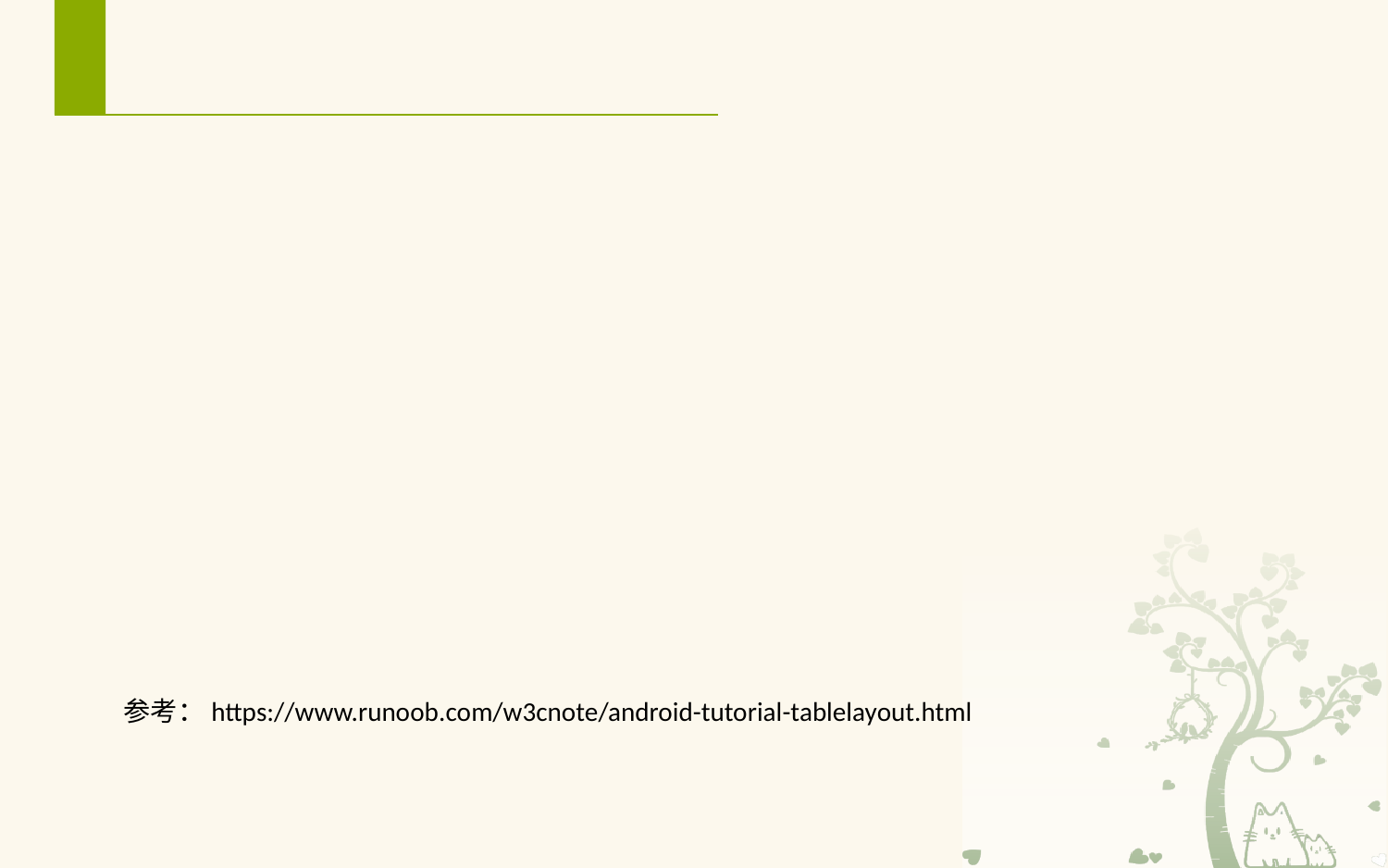

# 3.4.4 表格布局（TableLayout）
全局属性
android:stretchColumns  设置可伸展的列（设置某列可拉伸）。该列可以向行方向伸展，最多可占据一整行。
android:shrinkColumns  设置可收缩的列。当该列子控件的内容太多，已经挤满所在行，该子控件的内容将往列方向显示。
android:collapseColumns 设置要隐藏的列。
参考：https://www.runoob.com/w3cnote/android-tutorial-tablelayout.html